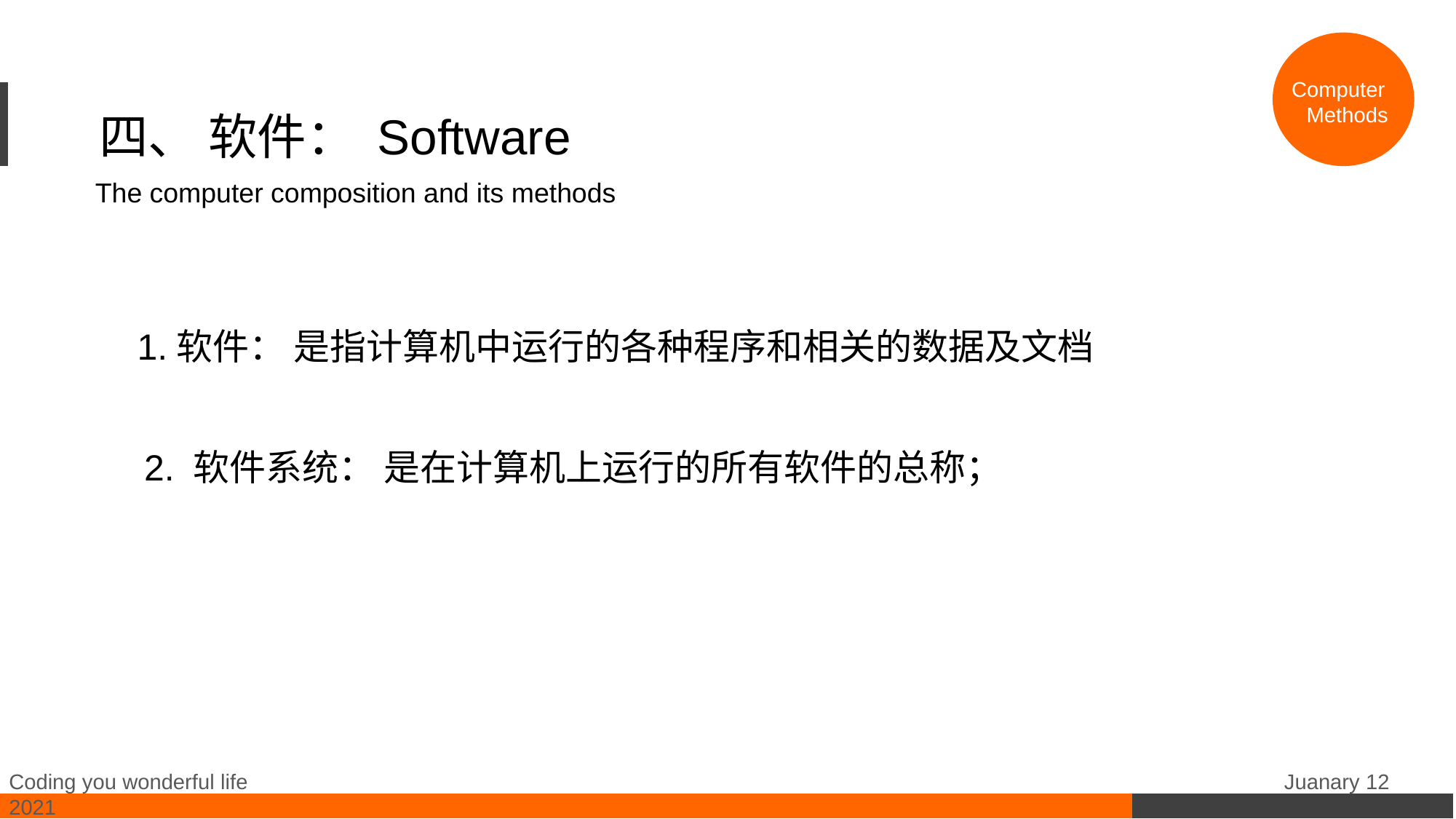

Computer
 Methods

# 四、 软件： Software
The computer composition and its methods
1.软件： 是指计算机中运行的各种程序和相关的数据及文档
2. 软件系统： 是在计算机上运行的所有软件的总称；
Coding you wonderful life                                                                                                                                                                             Juanary 12 2021